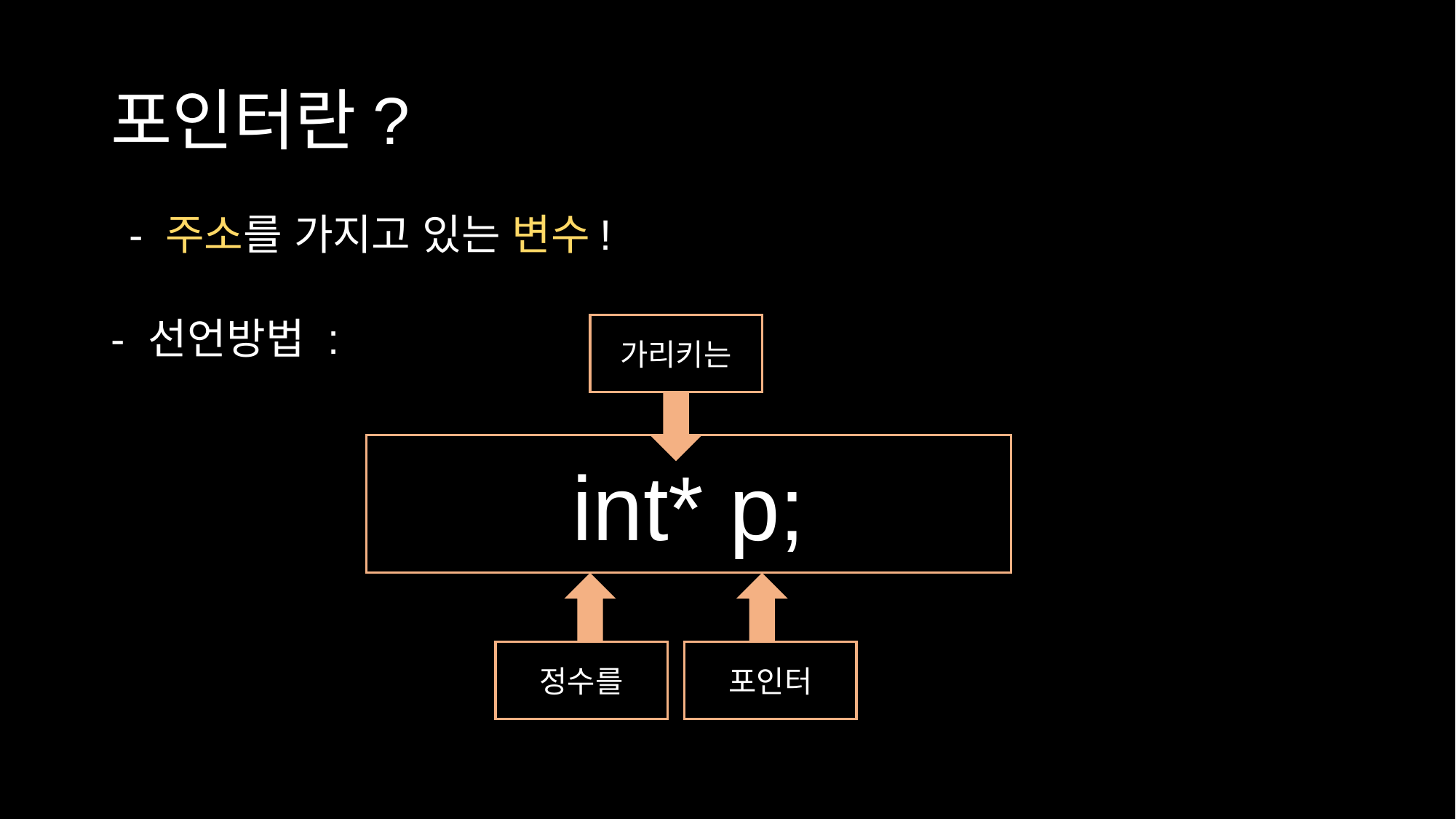

# 포인터란?
- 주소를 가지고 있는 변수!

선언방법:
- 선언방법 :
가리키는

int* p;

정수를
포인터